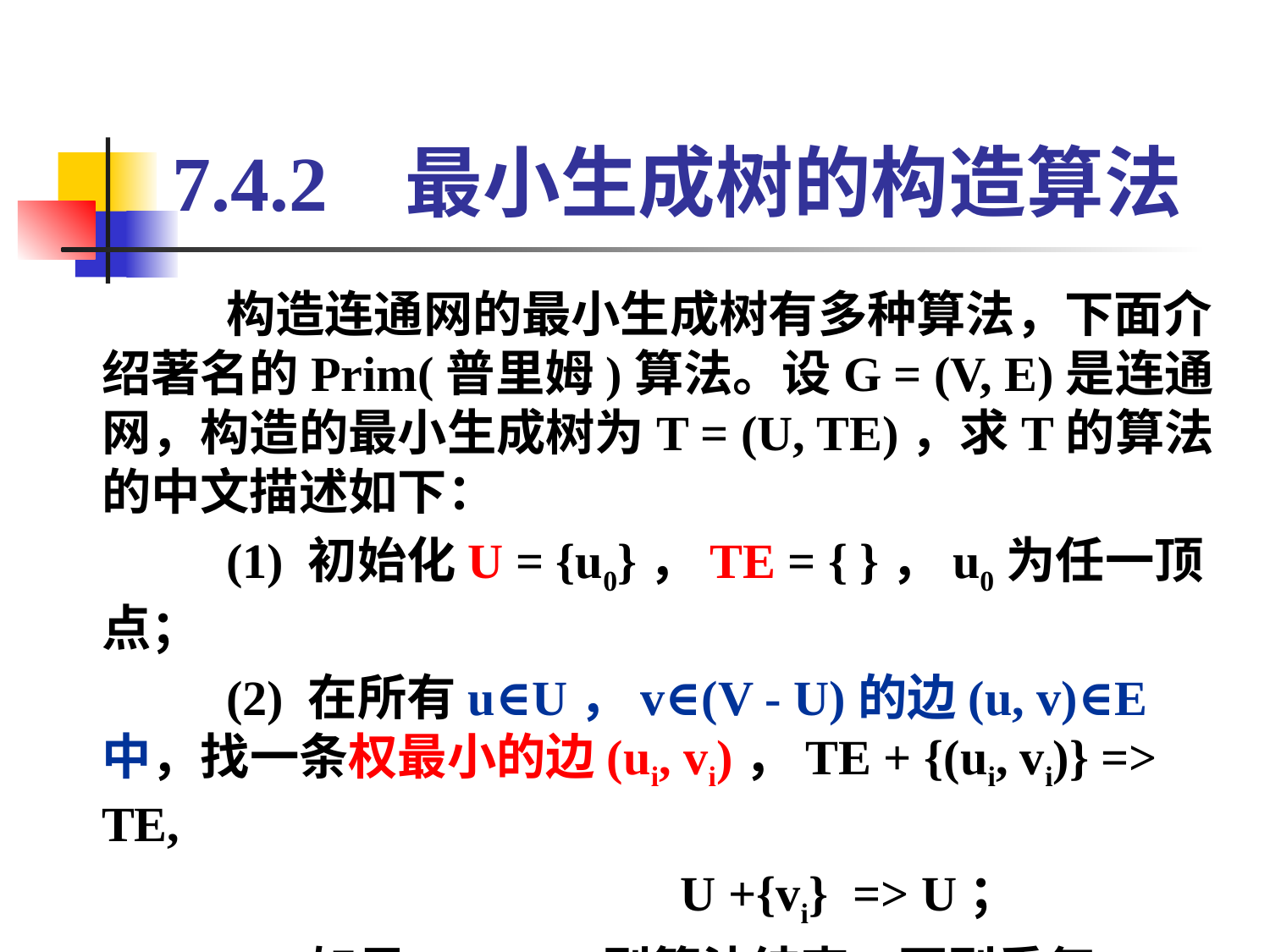

# 7.4.2   最小生成树的构造算法
构造连通网的最小生成树有多种算法，下面介绍著名的Prim(普里姆)算法。设G = (V, E)是连通网，构造的最小生成树为T = (U, TE)，求T的算法的中文描述如下：
(1) 初始化U = {u0}，TE = { }，u0为任一顶点；
(2) 在所有u∈U，v∈(V - U)的边(u, v)∈E中，找一条权最小的边(ui, vi)，TE + {(ui, vi)} => TE,
                                     U +{vi}  => U；
(3) 如果U = V，则算法结束，否则重复(2)。

83